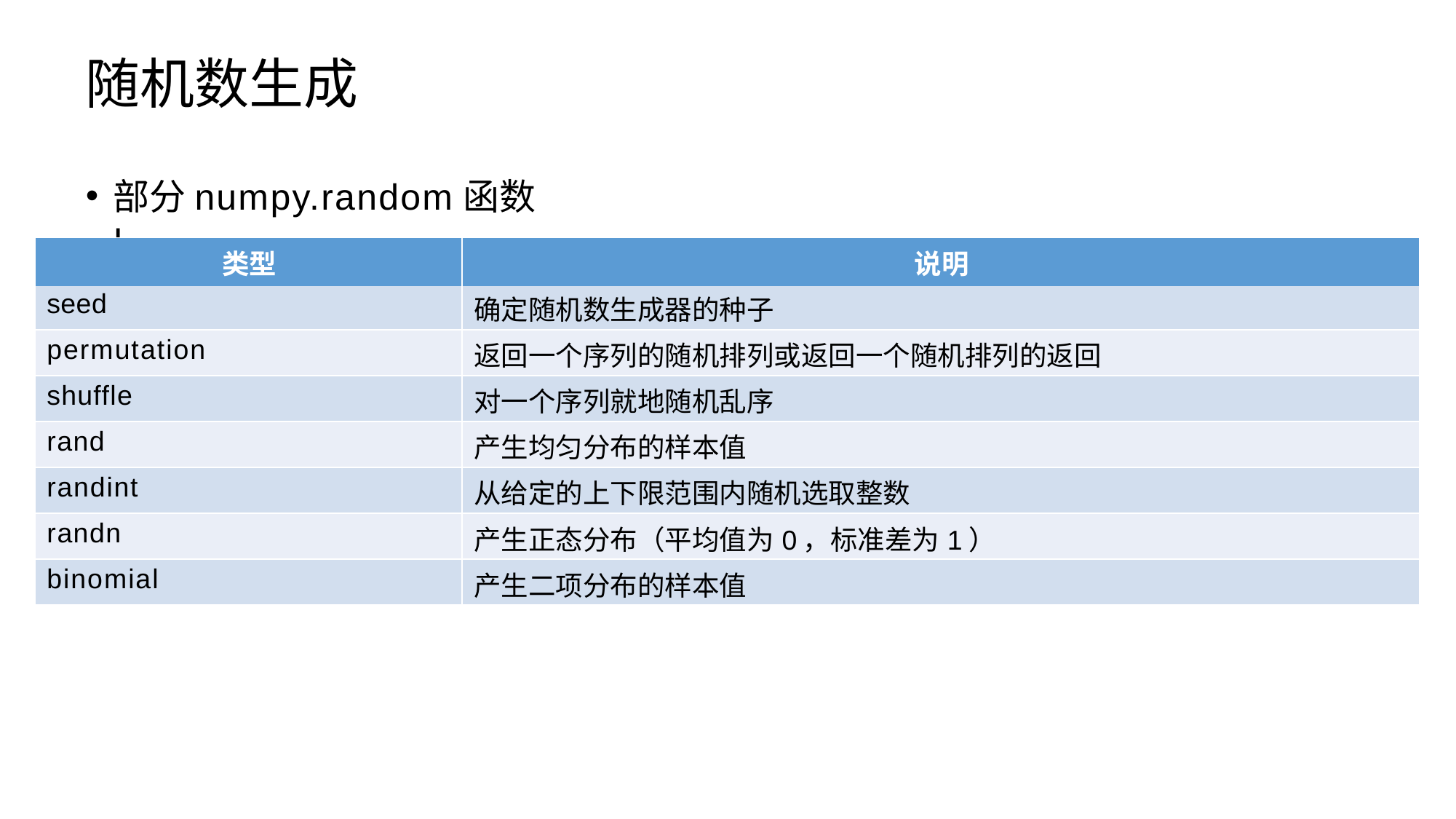

# 随机数生成
部分numpy.random函数 I
| 类型 | 说明 |
| --- | --- |
| seed | 确定随机数生成器的种子 |
| permutation | 返回一个序列的随机排列或返回一个随机排列的返回 |
| shuffle | 对一个序列就地随机乱序 |
| rand | 产生均匀分布的样本值 |
| randint | 从给定的上下限范围内随机选取整数 |
| randn | 产生正态分布（平均值为0，标准差为1） |
| binomial | 产生二项分布的样本值 |